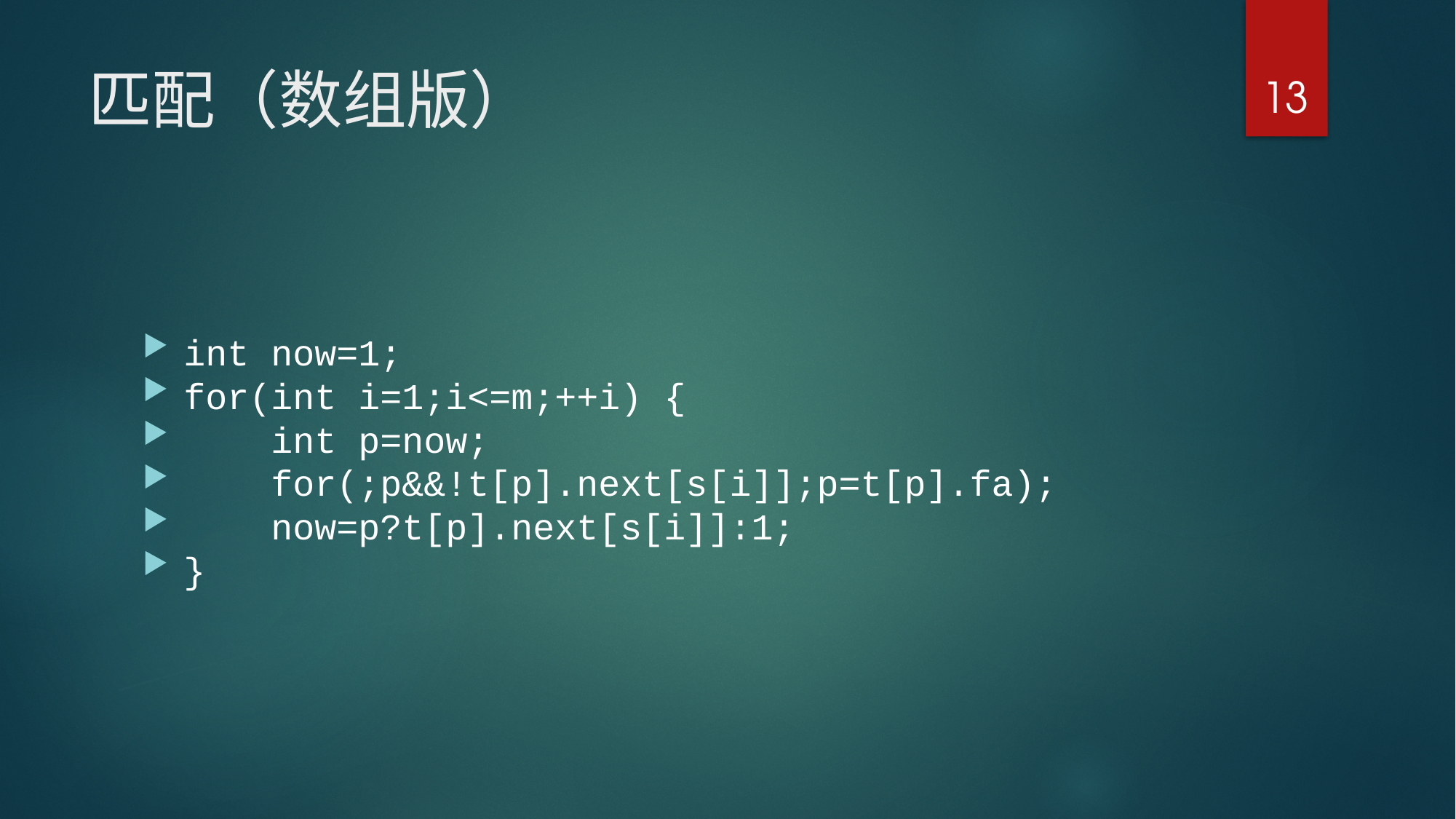

13
# 匹配（数组版）
int now=1;
for(int i=1;i<=m;++i) {
    int p=now;
    for(;p&&!t[p].next[s[i]];p=t[p].fa);
    now=p?t[p].next[s[i]]:1;
}